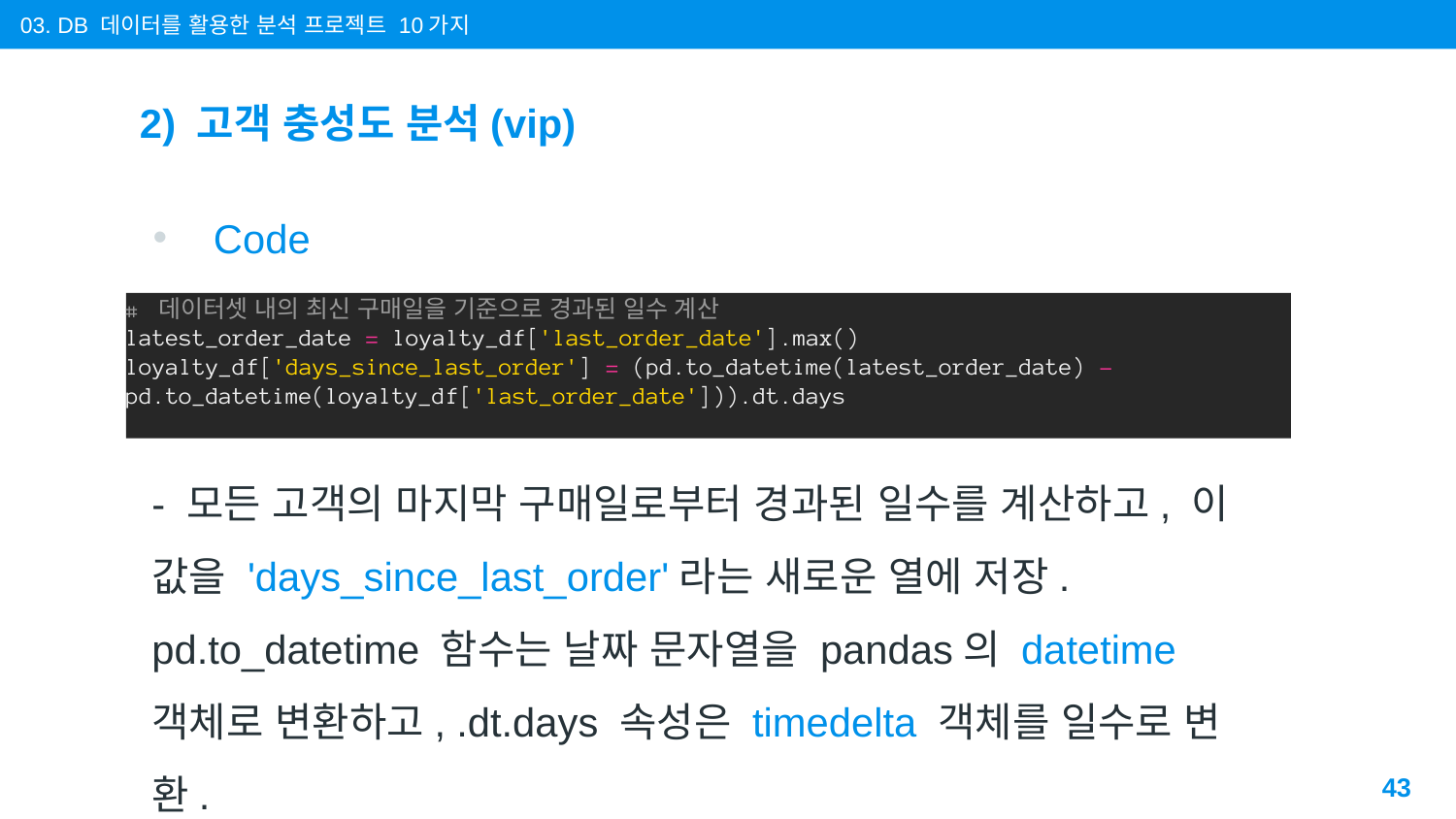

03. DB 데이터를 활용한 분석 프로젝트 10가지
# 2) 고객 충성도 분석(vip)
Code

# 데이터셋 내의 최신 구매일을 기준으로 경과된 일수 계산
latest_order_date = loyalty_df['last_order_date'].max()
loyalty_df['days_since_last_order'] = (pd.to_datetime(latest_order_date) - pd.to_datetime(loyalty_df['last_order_date'])).dt.days

- 모든 고객의 마지막 구매일로부터 경과된 일수를 계산하고, 이 값을 'days_since_last_order'라는 새로운 열에 저장. pd.to_datetime 함수는 날짜 문자열을 pandas의 datetime 객체로 변환하고, .dt.days 속성은 timedelta 객체를 일수로 변환.
43